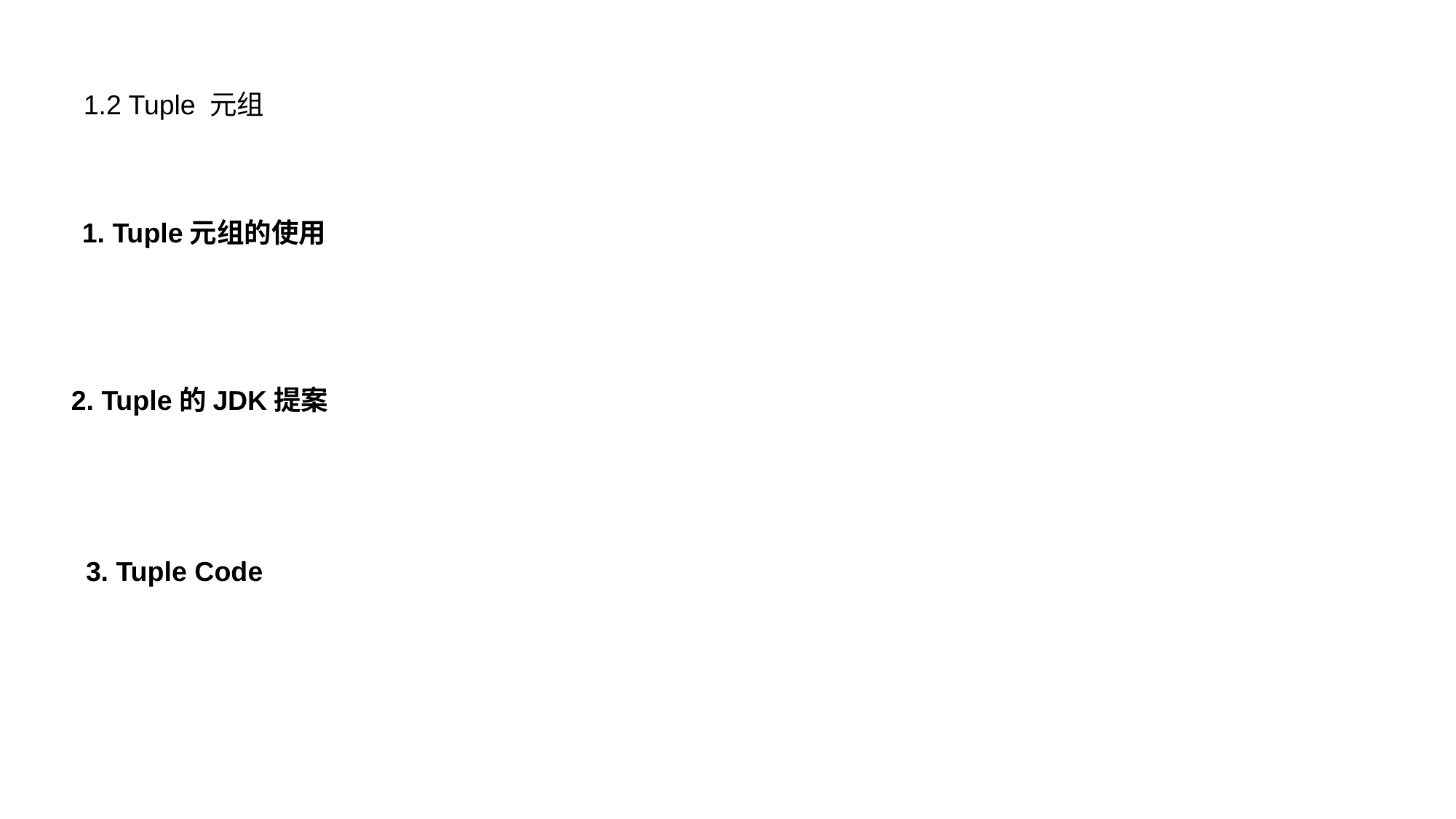

1.2 Tuple 元组
1. Tuple元组的使用

2. Tuple的JDK提案

3. Tuple Code